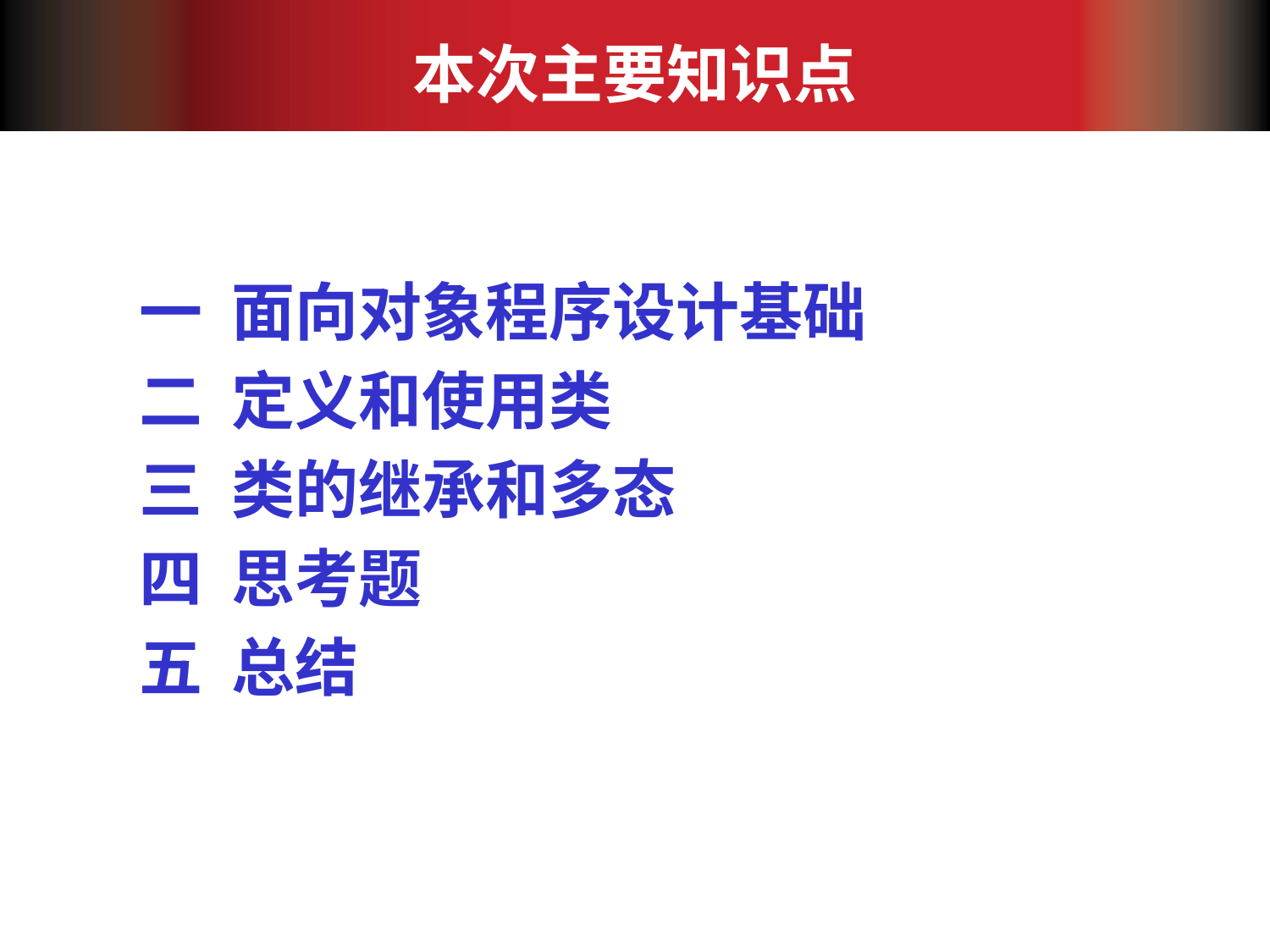

# 本次主要知识点

一  面向对象程序设计基础
二  定义和使用类
三  类的继承和多态
四  思考题
五  总结